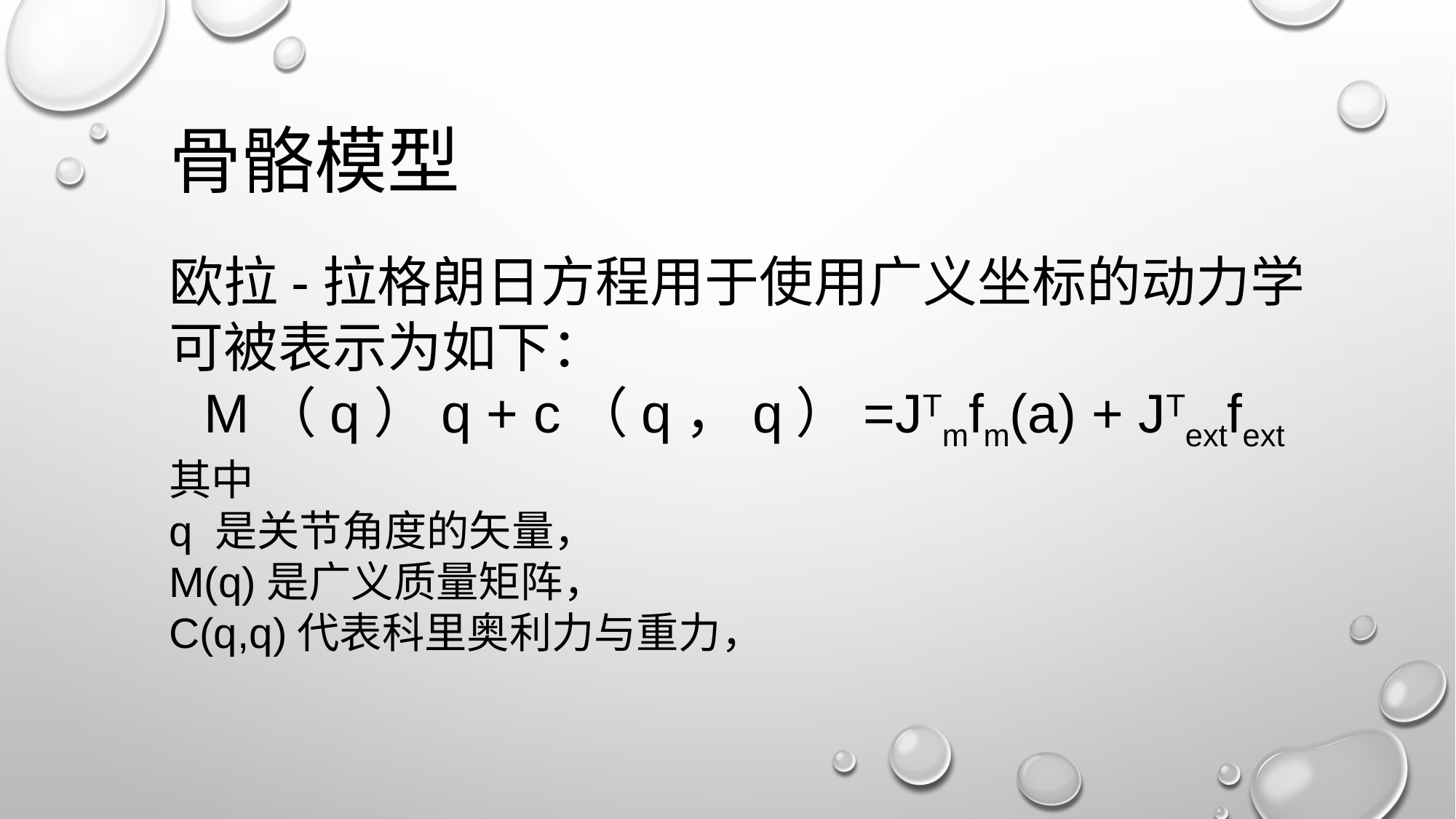

骨骼模型
欧拉-拉格朗日方程用于使用广义坐标的动力学
可被表示为如下：
M（q）q + c（q，q）=JTmfm(a) + JTextfext
其中
q 是关节角度的矢量，
M(q)是广义质量矩阵，
C(q,q)代表科里奥利力与重力，